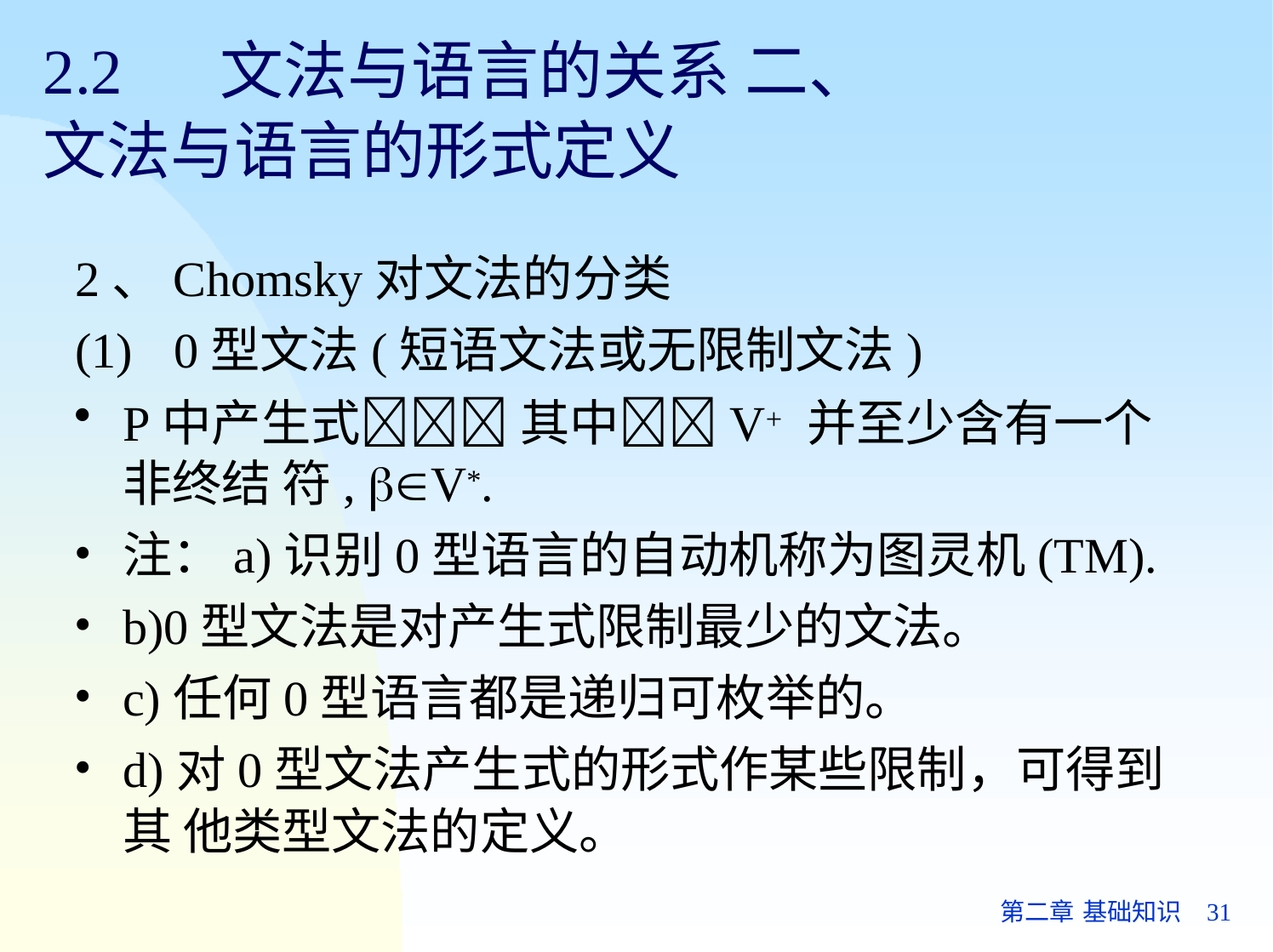

# 2.2	文法与语言的关系 二、文法与语言的形式定义
2、Chomsky对文法的分类
(1)	0型文法(短语文法或无限制文法)
P中产生式α→β 其中α∈V+ 并至少含有一个非终结 符, β∈V*.
注：a)识别0型语言的自动机称为图灵机(TM).
b)0型文法是对产生式限制最少的文法。
c)任何0型语言都是递归可枚举的。
d)对0型文法产生式的形式作某些限制，可得到其 他类型文法的定义。
第二章 基础知识	31